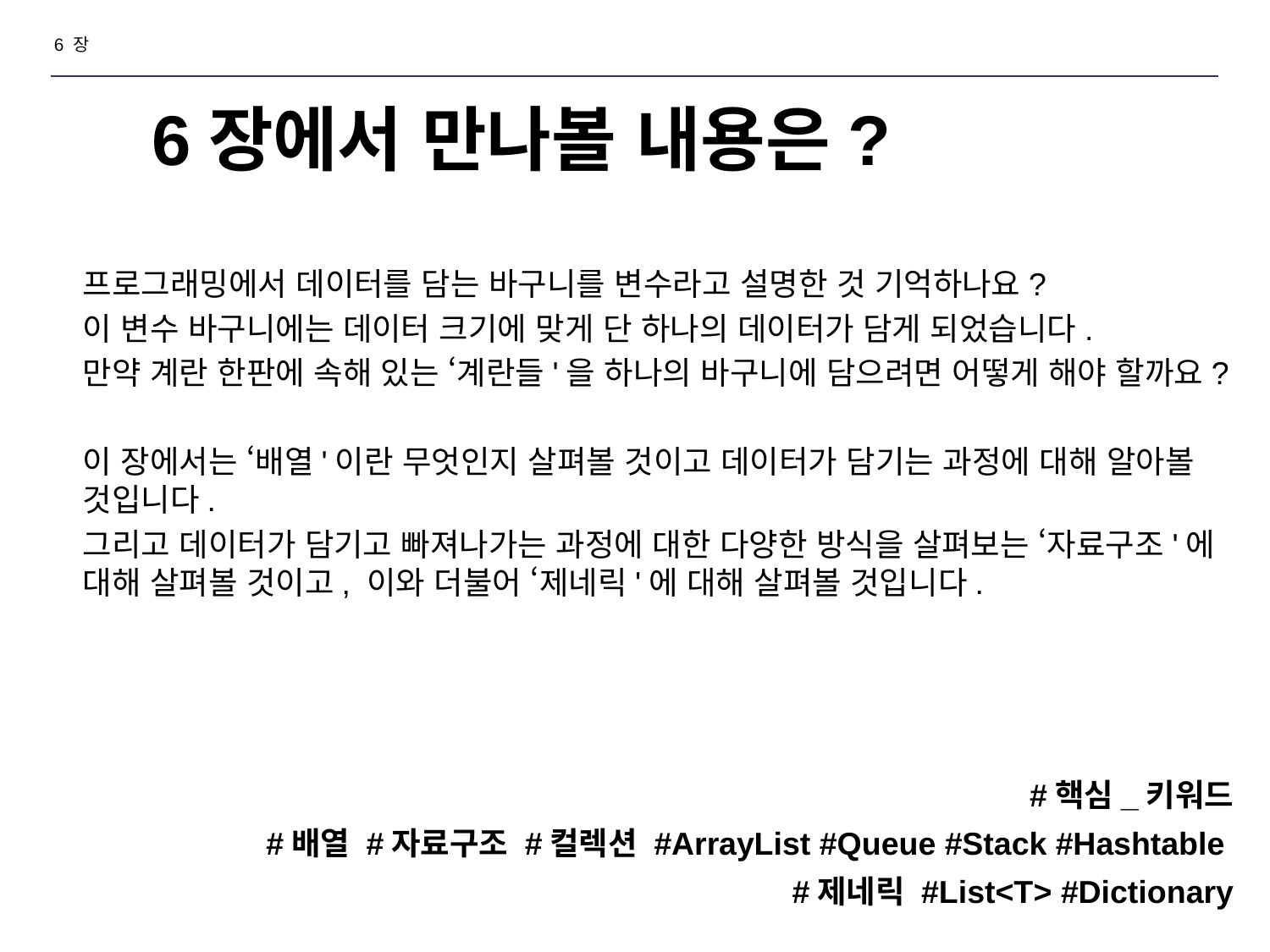

6 장
# 6장에서 만나볼 내용은?

프로그래밍에서 데이터를 담는 바구니를 변수라고 설명한 것 기억하나요?
이 변수 바구니에는 데이터 크기에 맞게 단 하나의 데이터가 담게 되었습니다.
만약 계란 한판에 속해 있는 ‘계란들'을 하나의 바구니에 담으려면 어떻게 해야 할까요?

이 장에서는 ‘배열'이란 무엇인지 살펴볼 것이고 데이터가 담기는 과정에 대해 알아볼 것입니다.
그리고 데이터가 담기고 빠져나가는 과정에 대한 다양한 방식을 살펴보는 ‘자료구조'에 대해 살펴볼 것이고, 이와 더불어 ‘제네릭'에 대해 살펴볼 것입니다.

#핵심_키워드
#배열 #자료구조 #컬렉션 #ArrayList #Queue #Stack #Hashtable
#제네릭 #List<T> #Dictionary